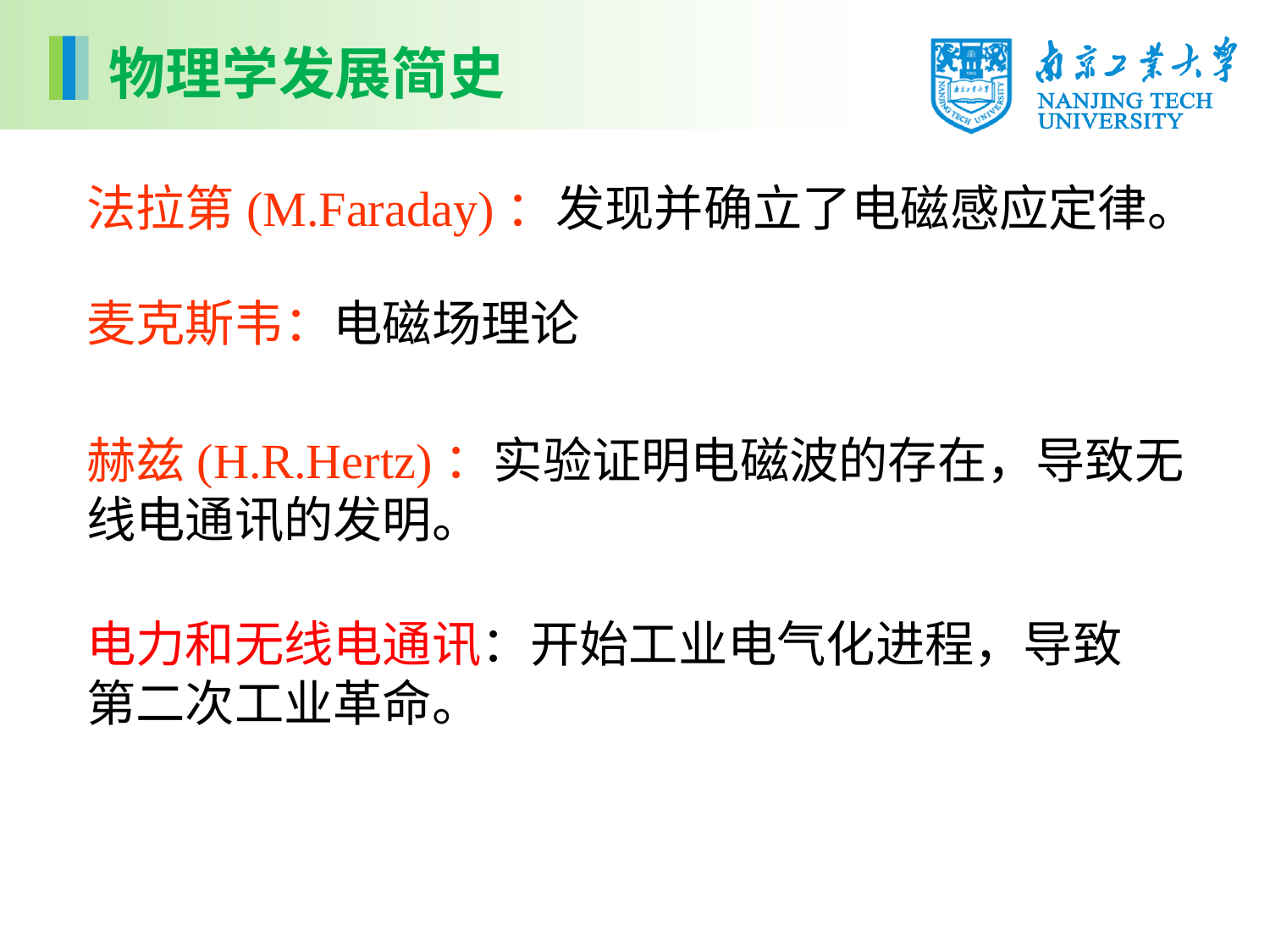

物理学发展简史
法拉第(M.Faraday)：发现并确立了电磁感应定律。
麦克斯韦：电磁场理论
赫兹(H.R.Hertz)：实验证明电磁波的存在，导致无线电通讯的发明。
电力和无线电通讯：开始工业电气化进程，导致第二次工业革命。